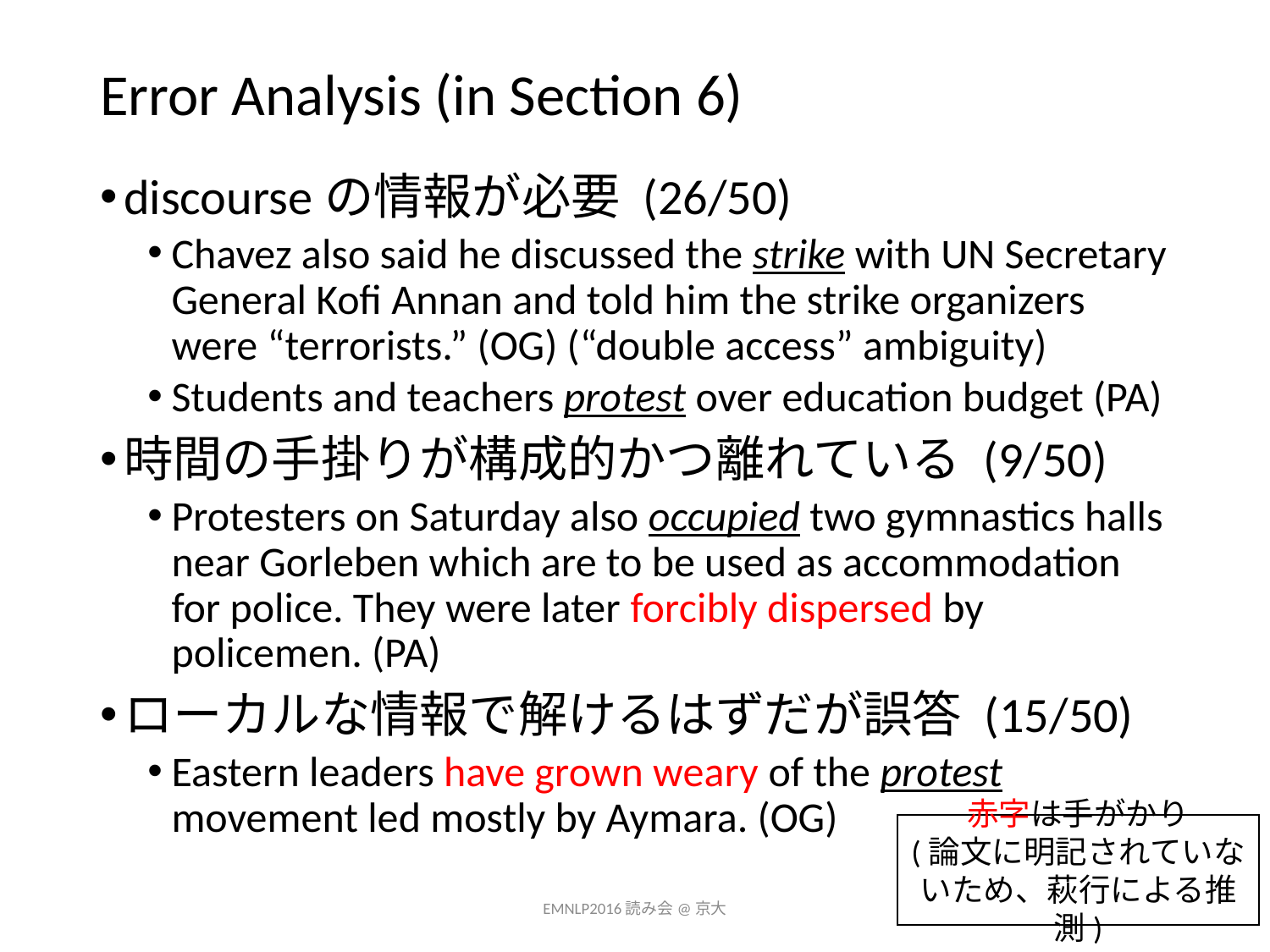

# Error Analysis (in Section 6)
discourseの情報が必要 (26/50)
Chavez also said he discussed the strike with UN Secretary General Kofi Annan and told him the strike organizers were “terrorists.” (OG) (“double access” ambiguity)
Students and teachers protest over education budget (PA)
時間の手掛りが構成的かつ離れている (9/50)
Protesters on Saturday also occupied two gymnastics halls near Gorleben which are to be used as accommodation for police. They were later forcibly dispersed by policemen. (PA)
ローカルな情報で解けるはずだが誤答 (15/50)
Eastern leaders have grown weary of the protest movement led mostly by Aymara. (OG)
赤字は手がかり
(論文に明記されていないため、萩行による推測)
EMNLP2016読み会@京大